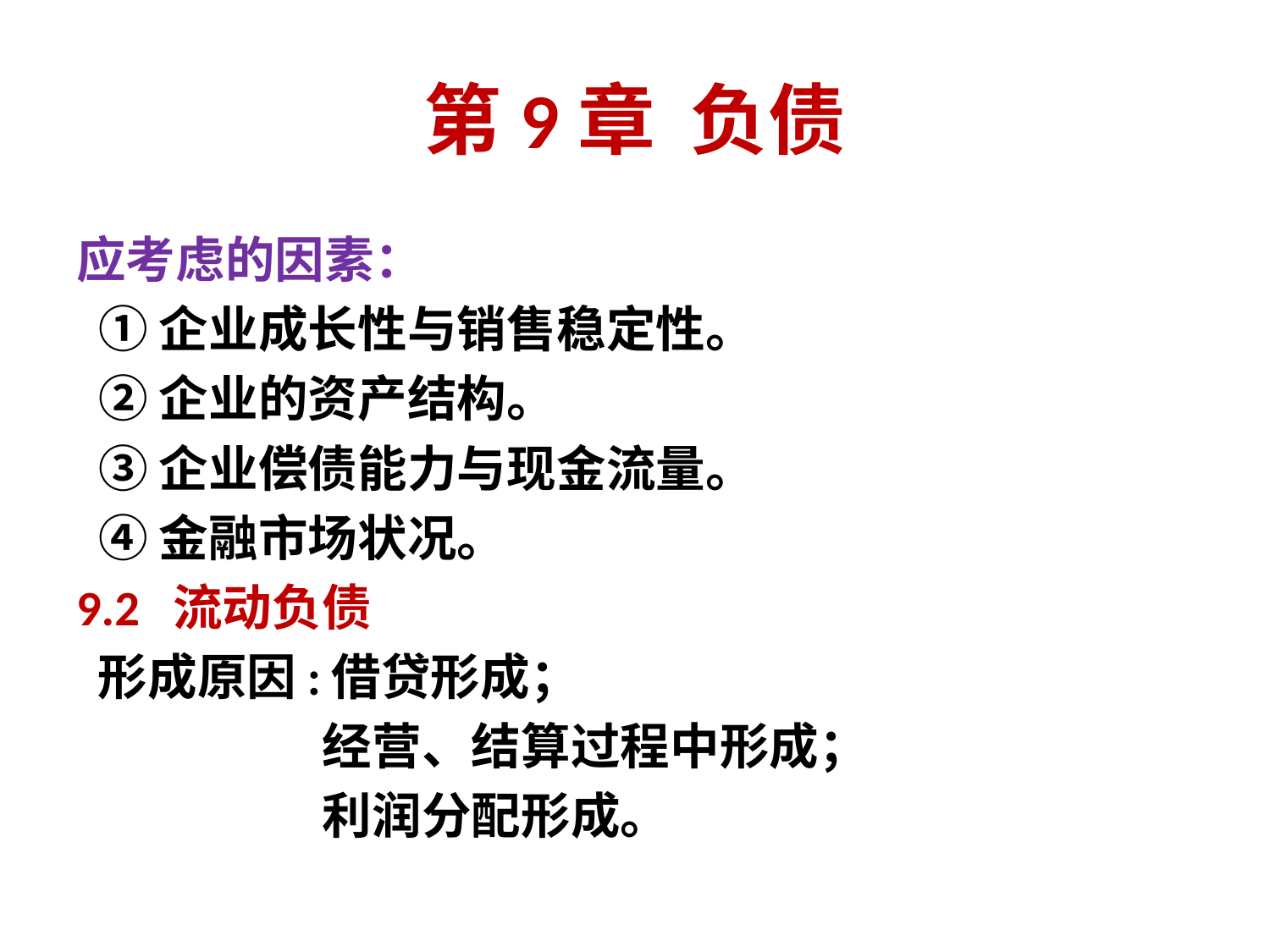

# 第9章  负债
应考虑的因素：
  ①企业成长性与销售稳定性。
  ②企业的资产结构。
  ③企业偿债能力与现金流量。
  ④金融市场状况。
9.2  流动负债
 形成原因:借贷形成；
                     经营、结算过程中形成；
                     利润分配形成。